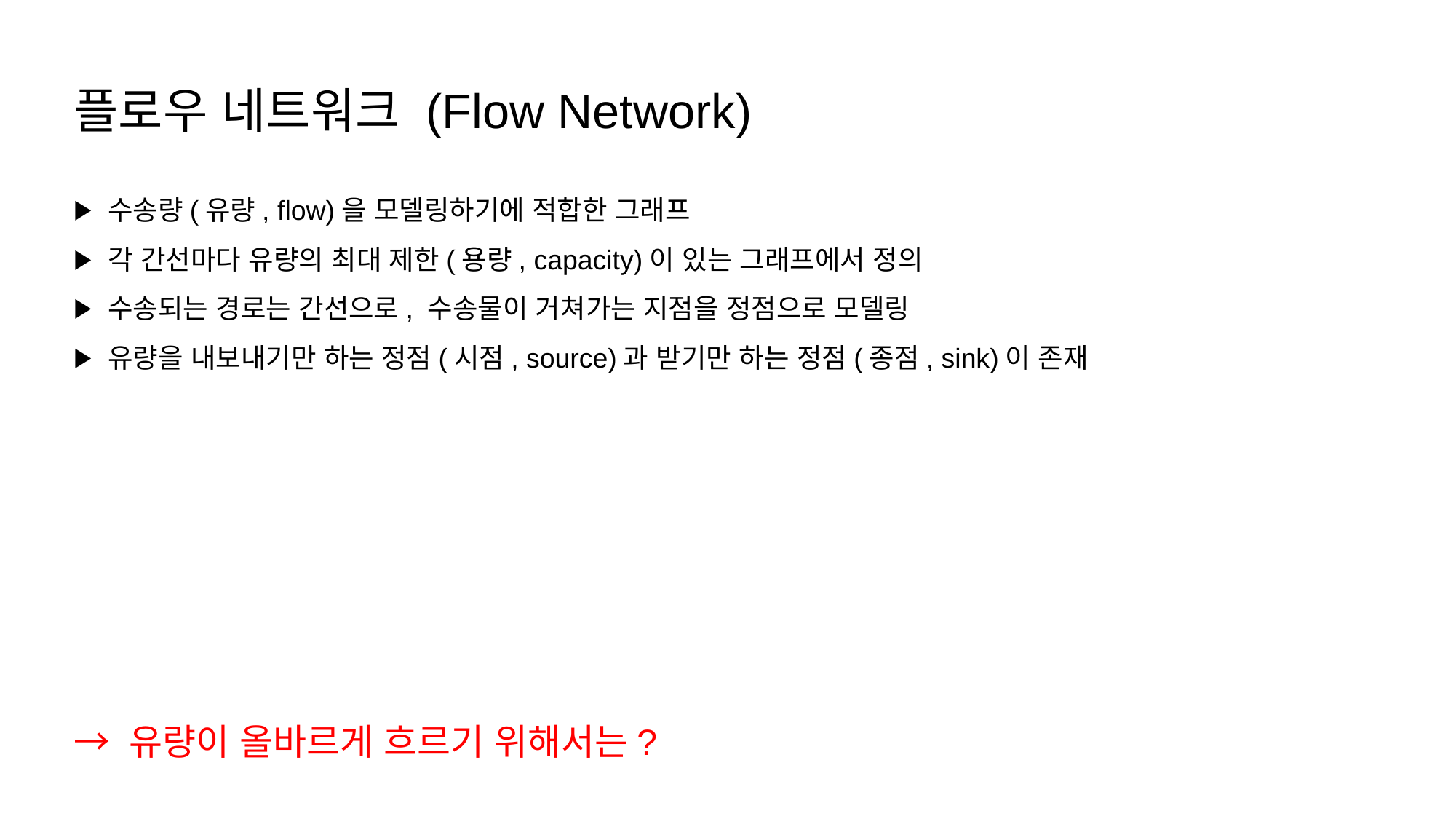

플로우 네트워크 (Flow Network)
수송량(유량, flow)을 모델링하기에 적합한 그래프
각 간선마다 유량의 최대 제한(용량, capacity)이 있는 그래프에서 정의
수송되는 경로는 간선으로, 수송물이 거쳐가는 지점을 정점으로 모델링
유량을 내보내기만 하는 정점(시점, source)과 받기만 하는 정점(종점, sink)이 존재

→ 유량이 올바르게 흐르기 위해서는?